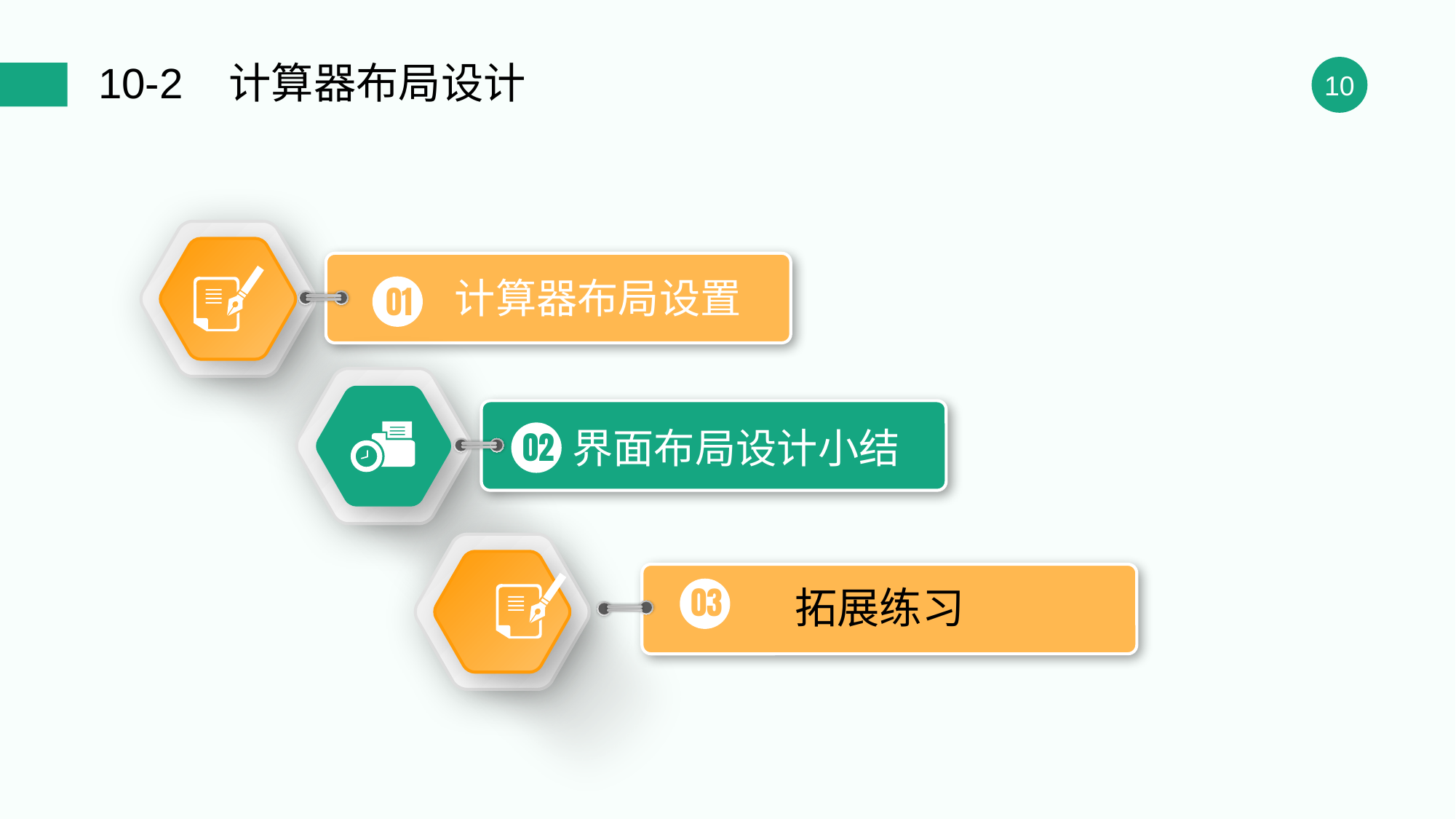

10-2   计算器布局设计

计算器布局设置

01

界面布局设计小结

02

构造方法的调用

拓展练习

03